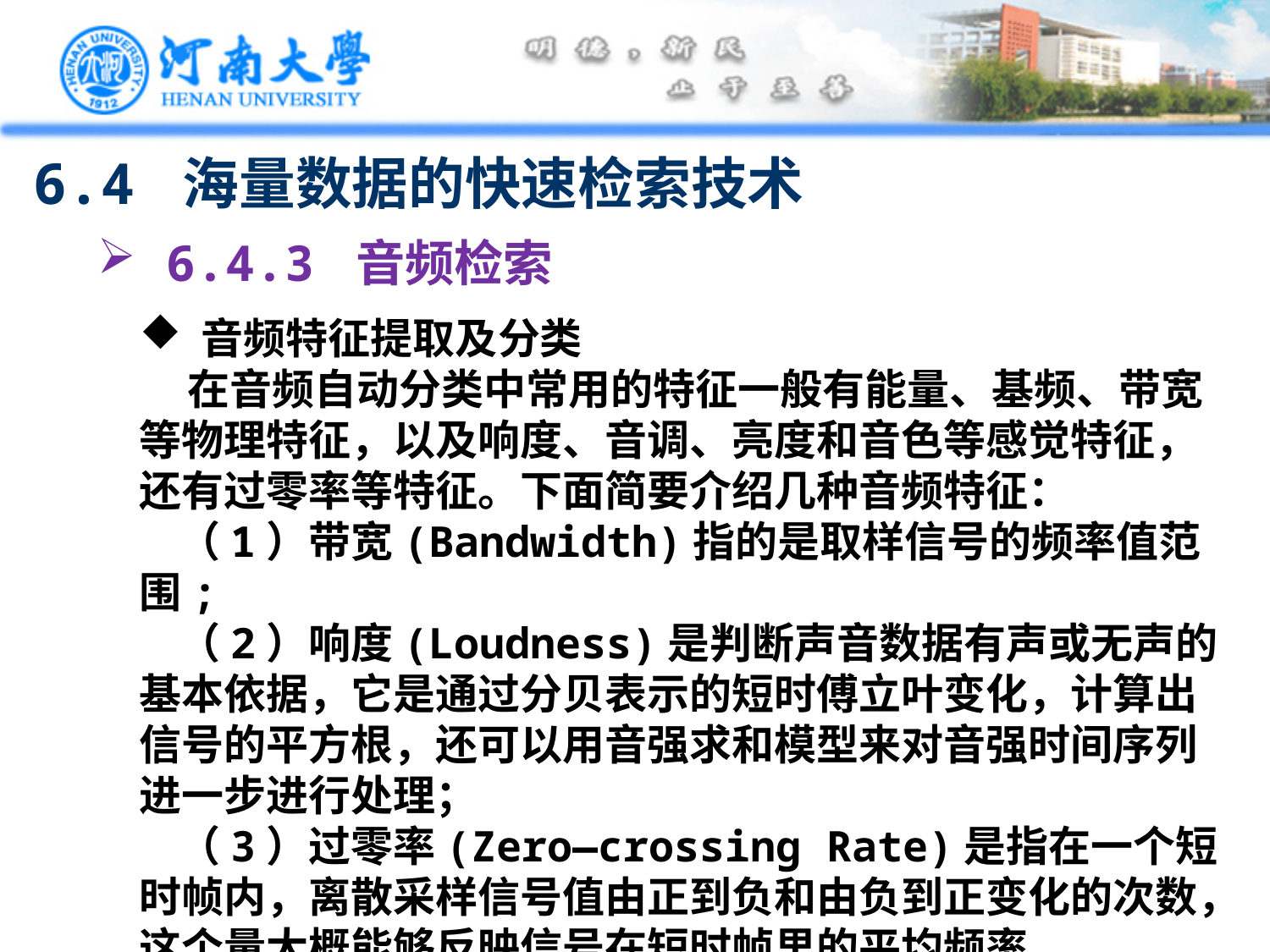

6.4 海量数据的快速检索技术
 6.4.3 音频检索
 音频特征提取及分类
    在音频自动分类中常用的特征一般有能量、基频、带宽等物理特征，以及响度、音调、亮度和音色等感觉特征，还有过零率等特征。下面简要介绍几种音频特征：
   （1）带宽(Bandwidth)指的是取样信号的频率值范围;
   （2）响度(Loudness)是判断声音数据有声或无声的基本依据，它是通过分贝表示的短时傅立叶变化，计算出信号的平方根，还可以用音强求和模型来对音强时间序列进一步进行处理；
   （3）过零率(Zero—crossing Rate)是指在一个短时帧内，离散采样信号值由正到负和由负到正变化的次数，这个量大概能够反映信号在短时帧里的平均频率。